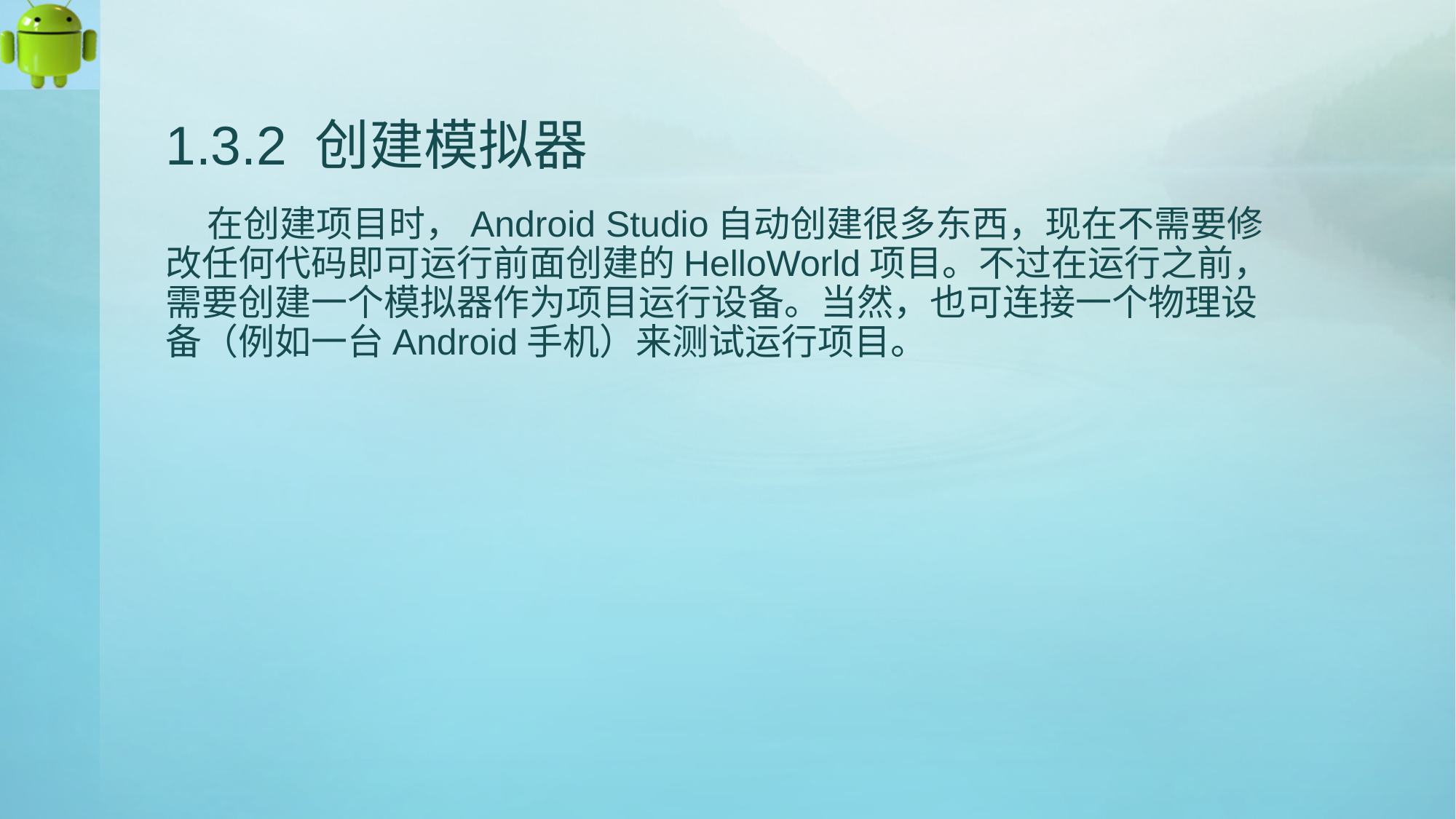

# 1.3.2 创建模拟器
    在创建项目时，Android Studio自动创建很多东西，现在不需要修改任何代码即可运行前面创建的HelloWorld项目。不过在运行之前，需要创建一个模拟器作为项目运行设备。当然，也可连接一个物理设备（例如一台Android手机）来测试运行项目。